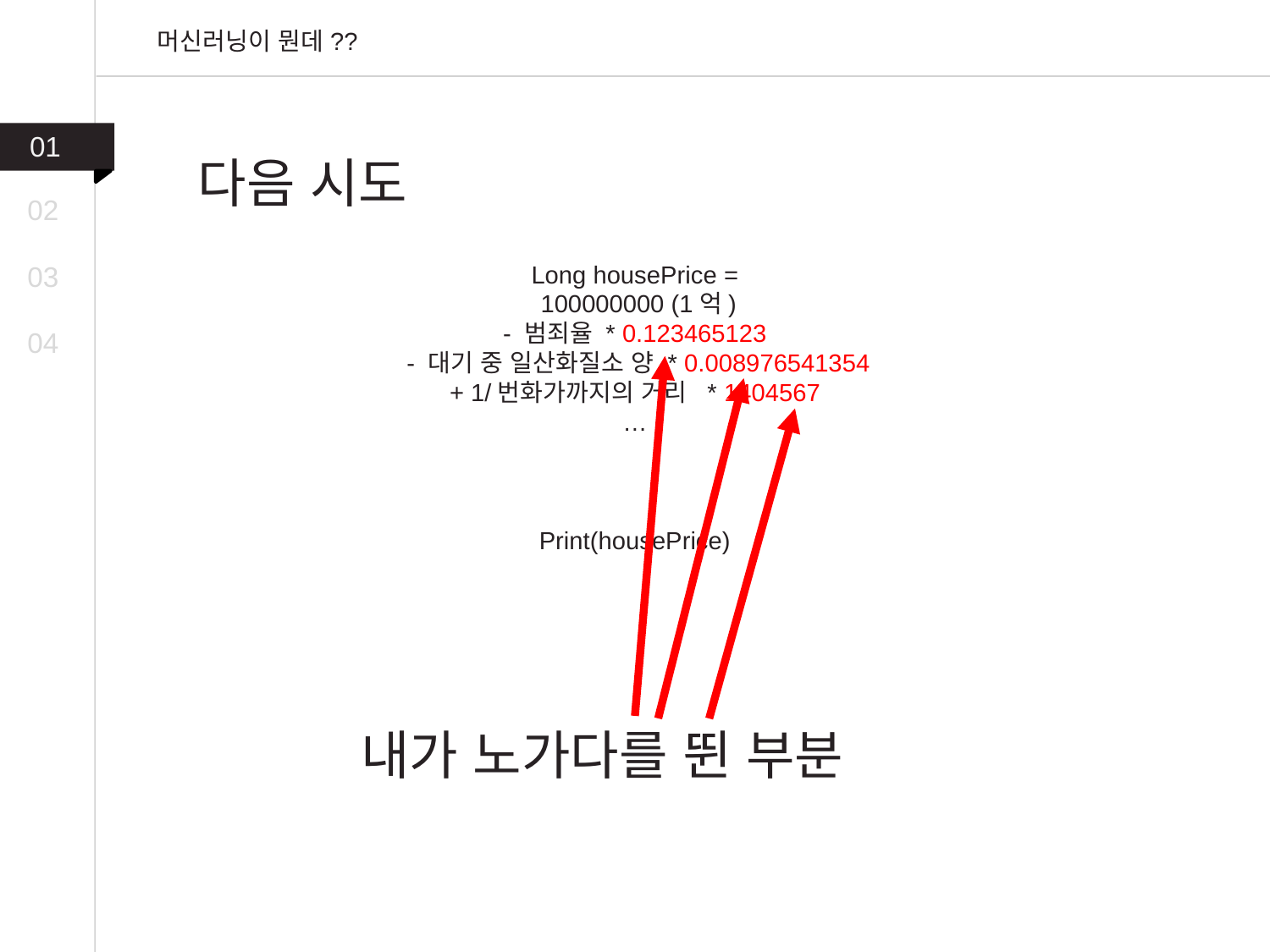

머신러닝이 뭔데??
01

다음 시도

02
03
Long housePrice =
 100000000 (1억)
- 범죄율 * 0.123465123
 - 대기 중 일산화질소 양 * 0.008976541354
+ 1/번화가까지의 거리  * 1404567
…

Print(housePrice)
04
내가 노가다를 뛴 부분